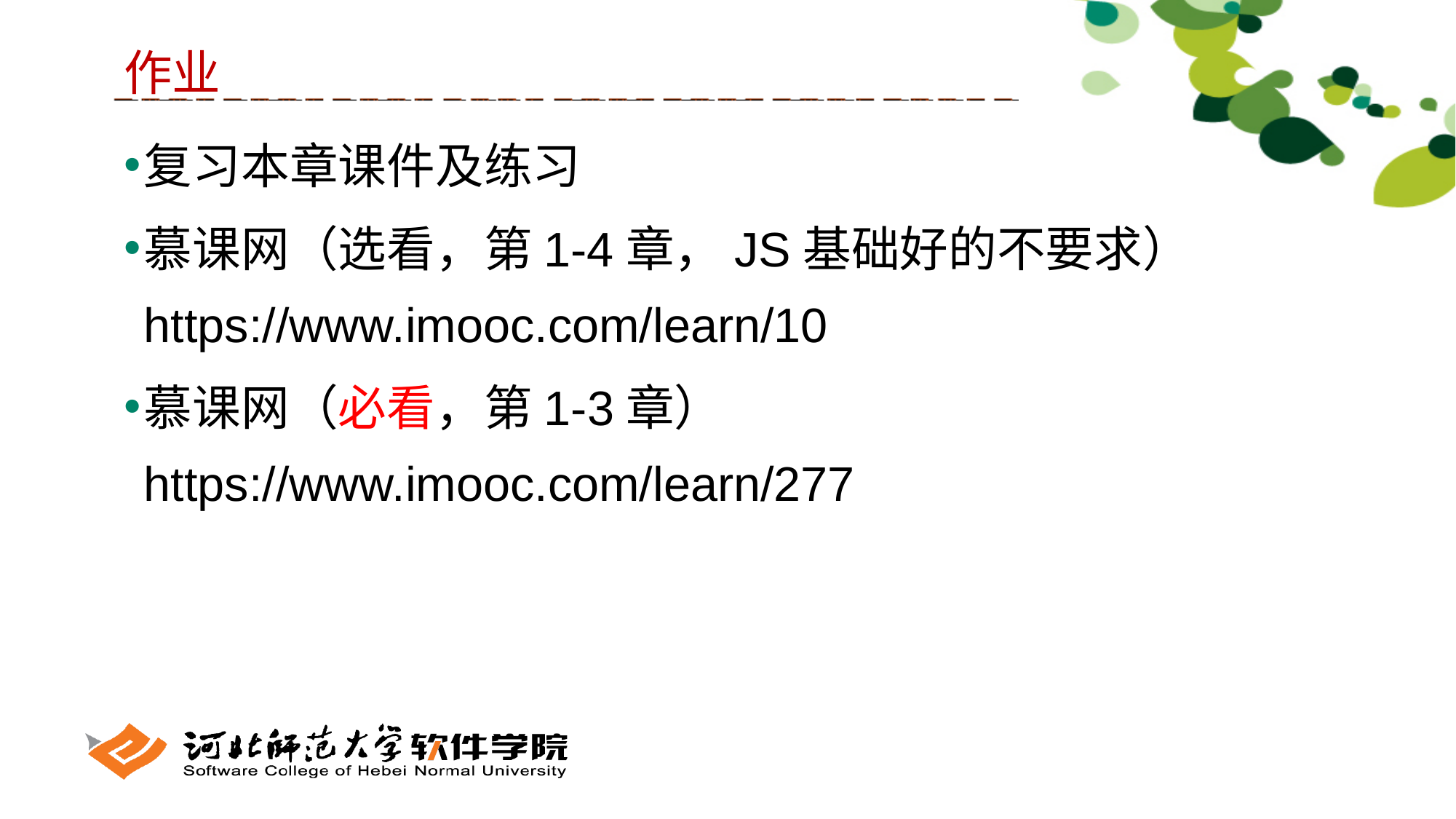

作业
复习本章课件及练习
慕课网（选看，第1-4章，JS基础好的不要求）
https://www.imooc.com/learn/10
慕课网（必看，第1-3章）
https://www.imooc.com/learn/277